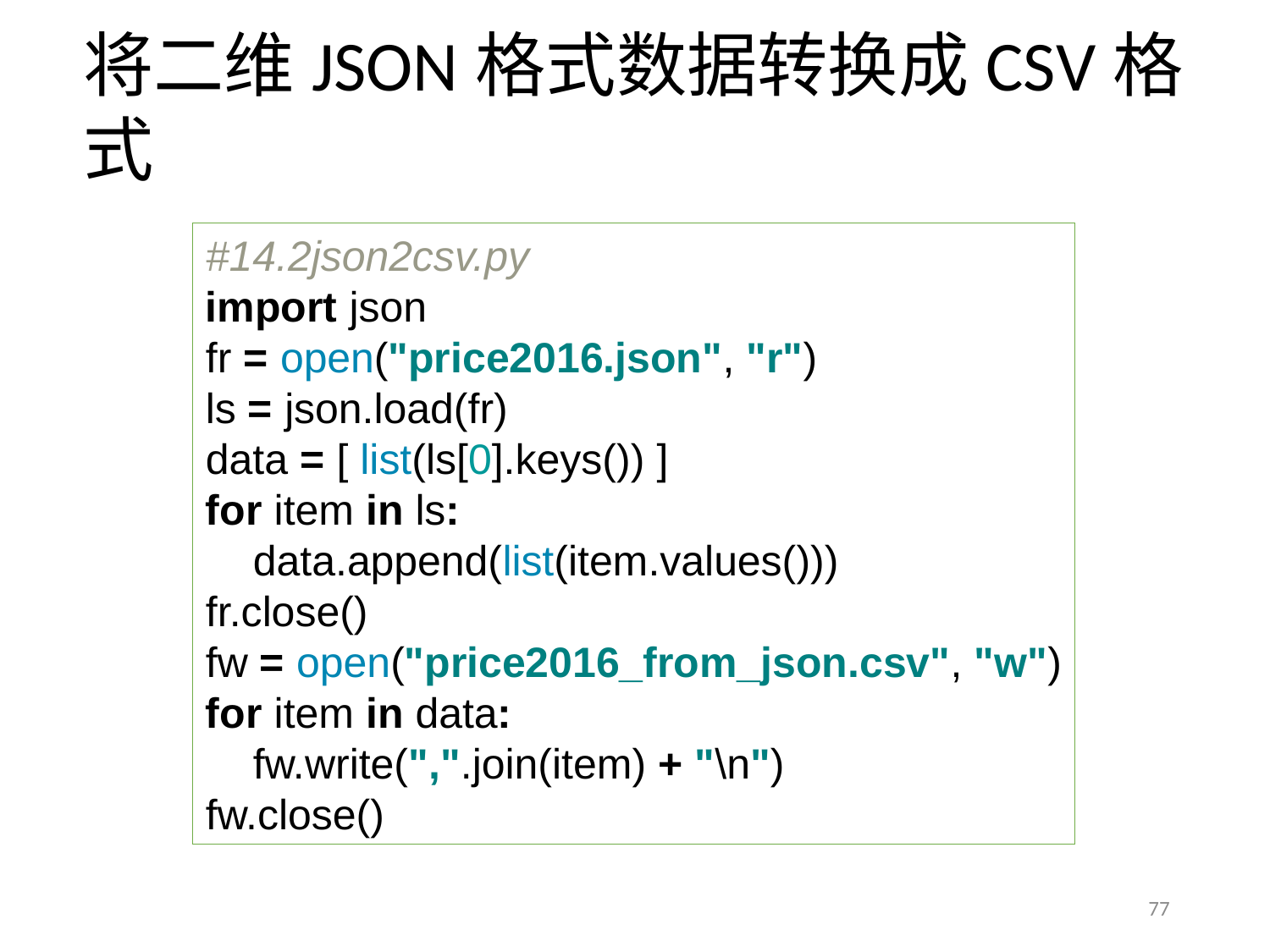

# 将二维JSON格式数据转换成CSV格式
#14.2json2csv.py
import json
fr = open("price2016.json", "r")
ls = json.load(fr)
data = [ list(ls[0].keys()) ]
for item in ls:
    data.append(list(item.values()))
fr.close()
fw = open("price2016_from_json.csv", "w")
for item in data:
    fw.write(",".join(item) + "\n")
fw.close()
77